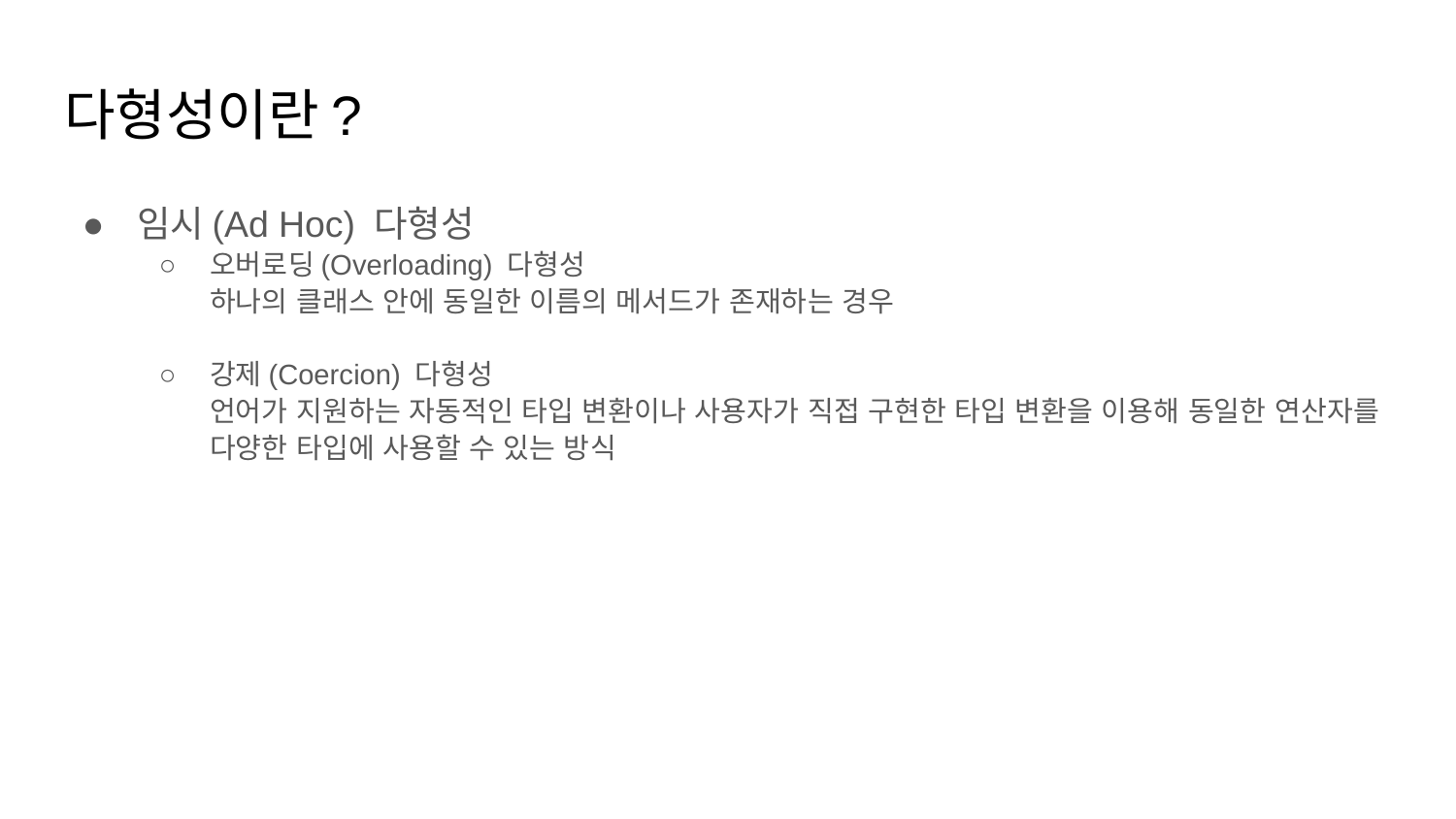

# 다형성이란?
임시(Ad Hoc) 다형성
오버로딩(Overloading) 다형성
하나의 클래스 안에 동일한 이름의 메서드가 존재하는 경우
강제(Coercion) 다형성
언어가 지원하는 자동적인 타입 변환이나 사용자가 직접 구현한 타입 변환을 이용해 동일한 연산자를 다양한 타입에 사용할 수 있는 방식